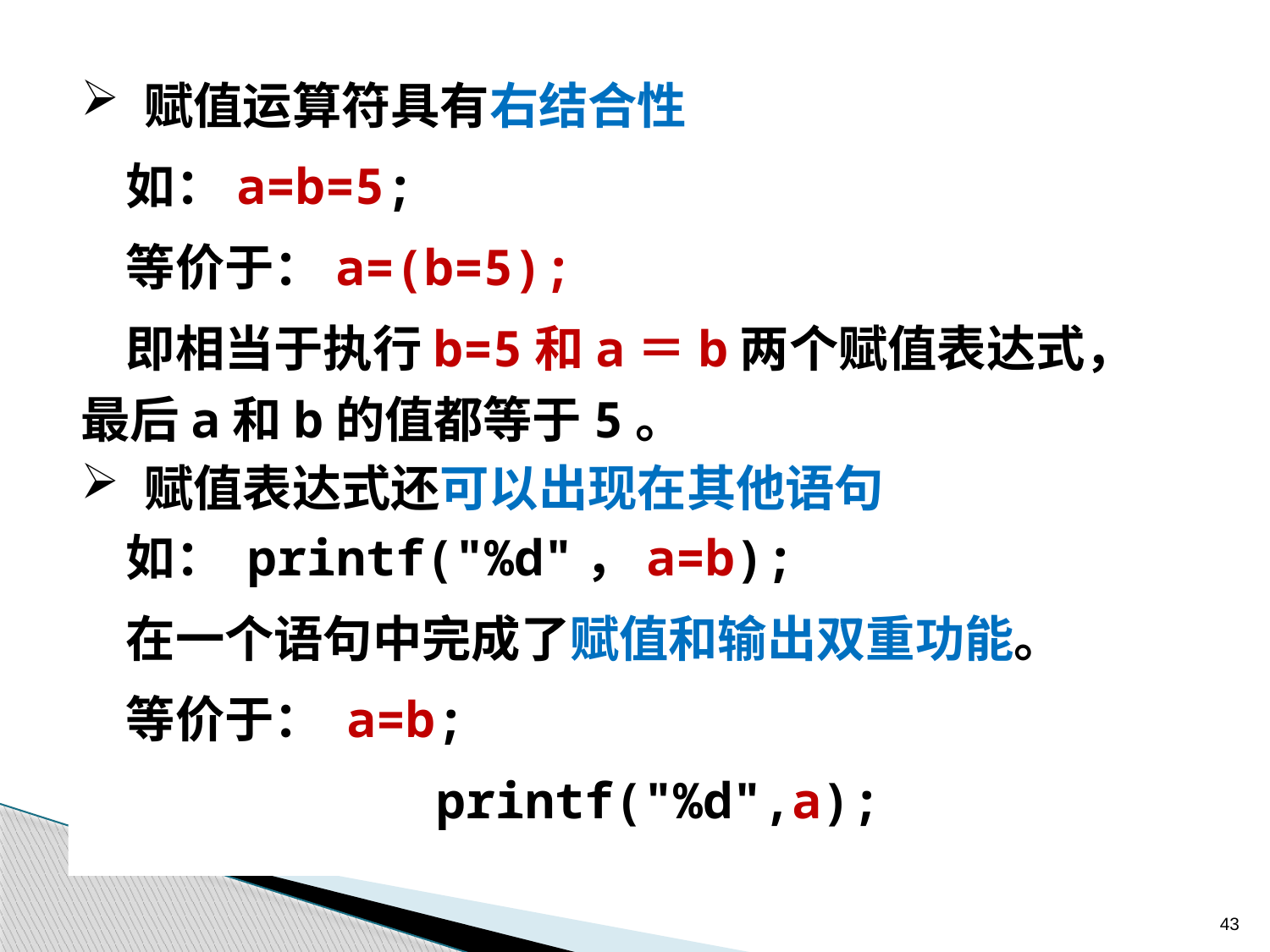

赋值运算符具有右结合性
   如：a=b=5;
   等价于：a=(b=5);
   即相当于执行b=5和a＝b两个赋值表达式，最后a和b的值都等于5。
赋值表达式还可以出现在其他语句
   如： printf("%d"，a=b);
   在一个语句中完成了赋值和输出双重功能。
   等价于： a=b;
            printf("%d",a);

43